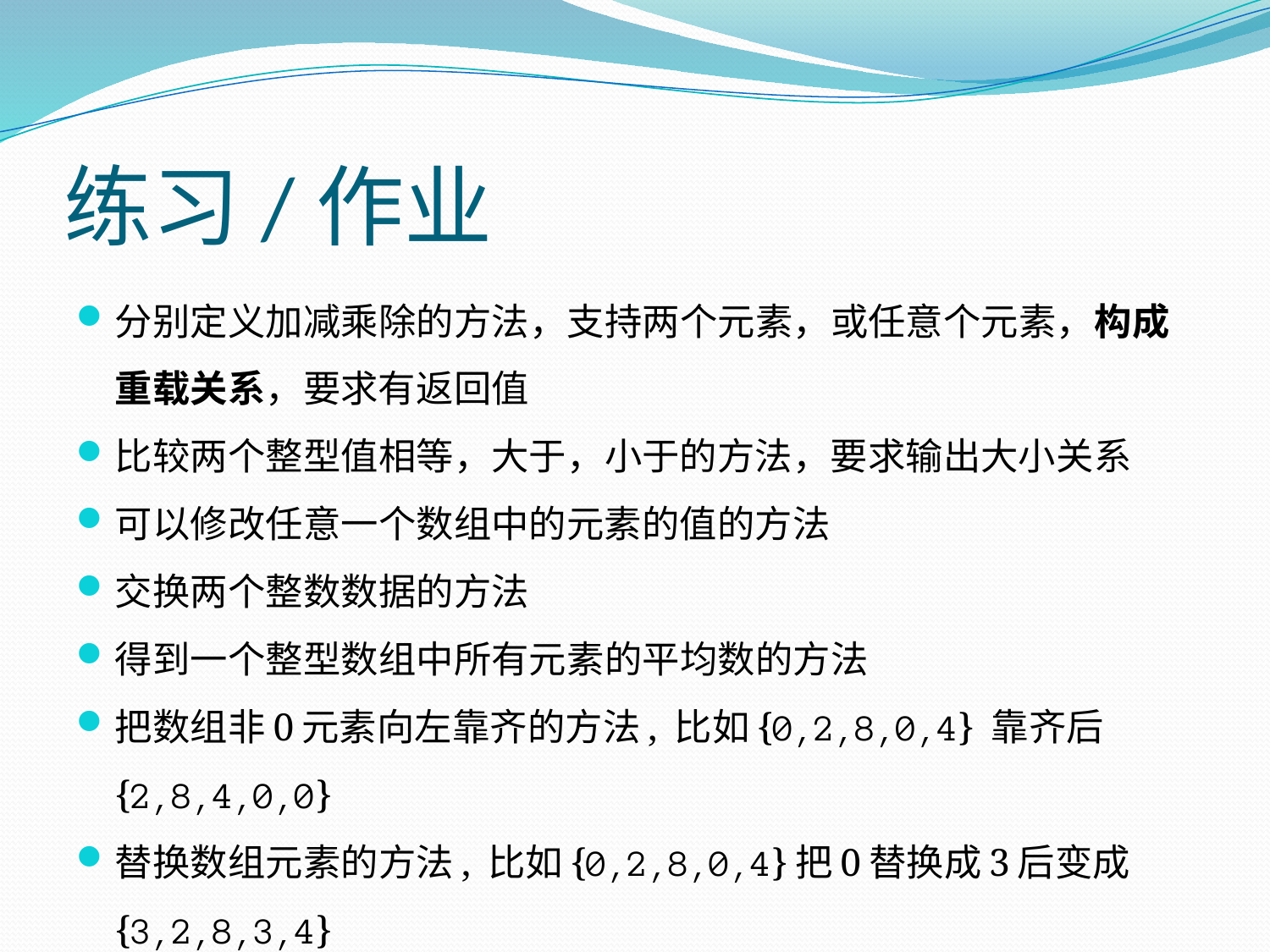

# 练习/作业
分别定义加减乘除的方法，支持两个元素，或任意个元素，构成重载关系，要求有返回值
比较两个整型值相等，大于，小于的方法，要求输出大小关系
可以修改任意一个数组中的元素的值的方法
交换两个整数数据的方法
得到一个整型数组中所有元素的平均数的方法
把数组非0元素向左靠齐的方法, 比如{0,2,8,0,4} 靠齐后 {2,8,4,0,0}
替换数组元素的方法, 比如{0,2,8,0,4}把0替换成3后变成{3,2,8,3,4}